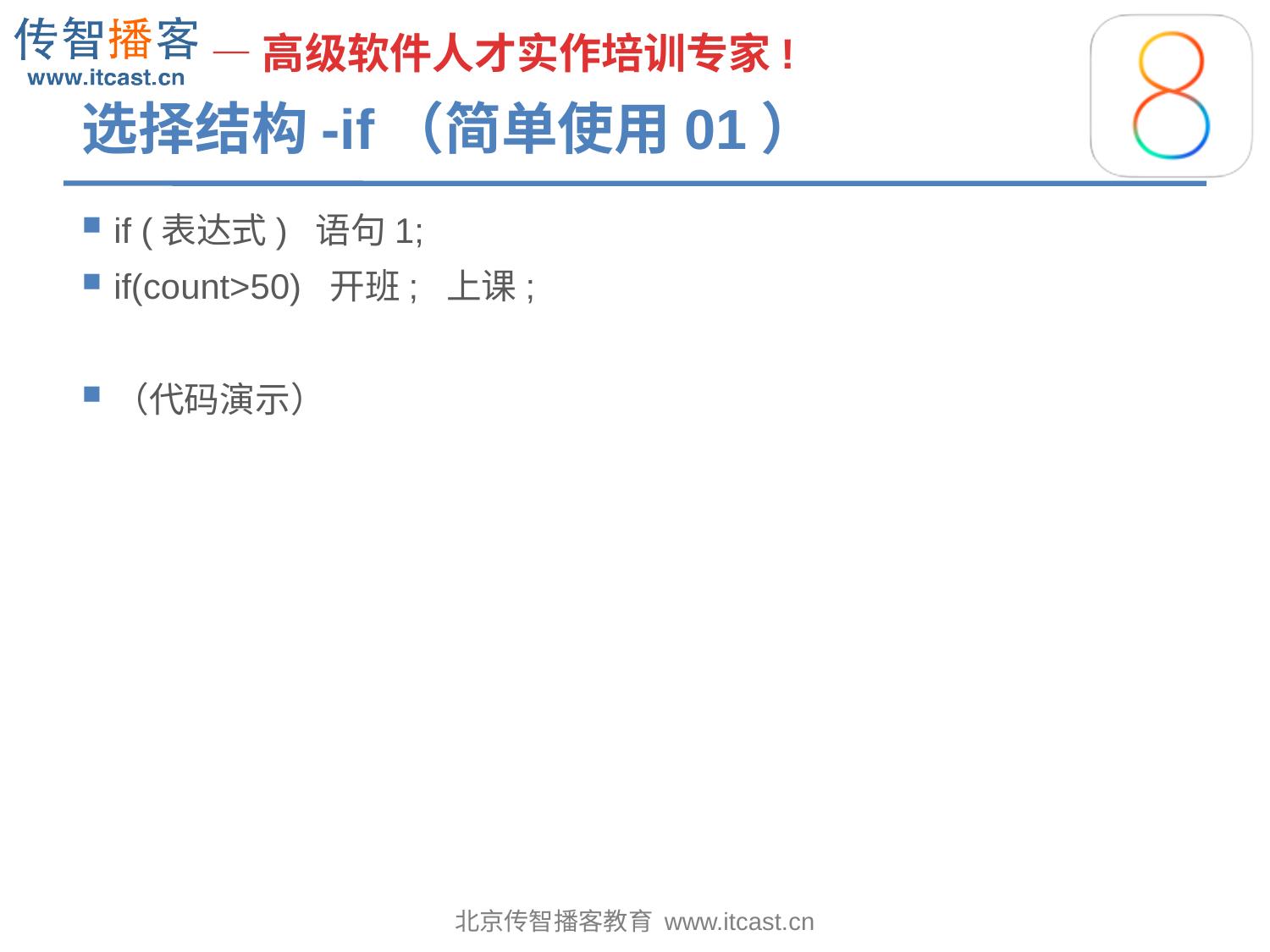

# 选择结构-if（简单使用01）
if (表达式)  语句1;
if(count>50)  开班;  上课;

（代码演示）